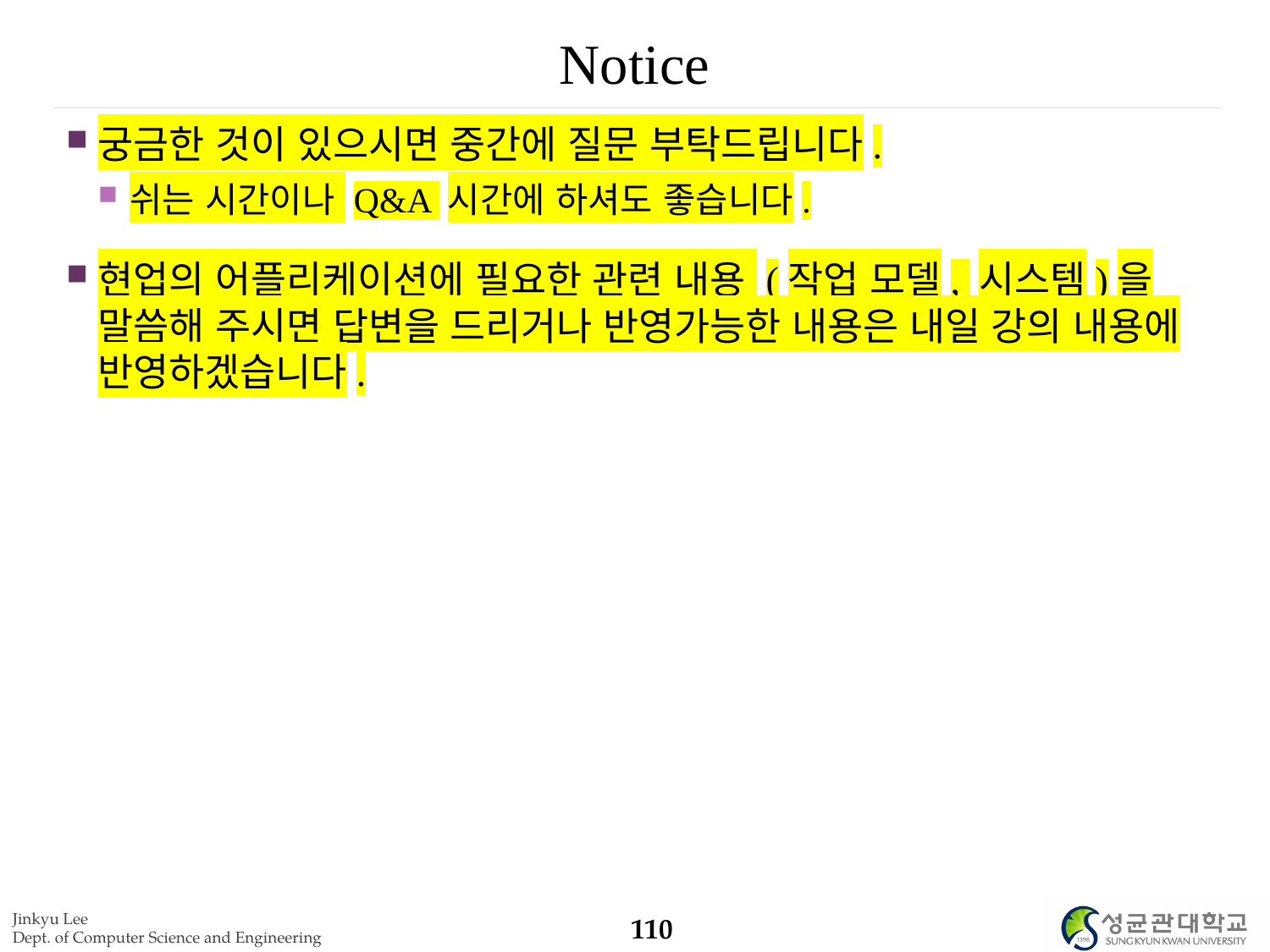

# Notice
궁금한 것이 있으시면 중간에 질문 부탁드립니다.
쉬는 시간이나 Q&A 시간에 하셔도 좋습니다.
현업의 어플리케이션에 필요한 관련 내용 (작업 모델, 시스템)을 말씀해 주시면 답변을 드리거나 반영가능한 내용은 내일 강의 내용에 반영하겠습니다.